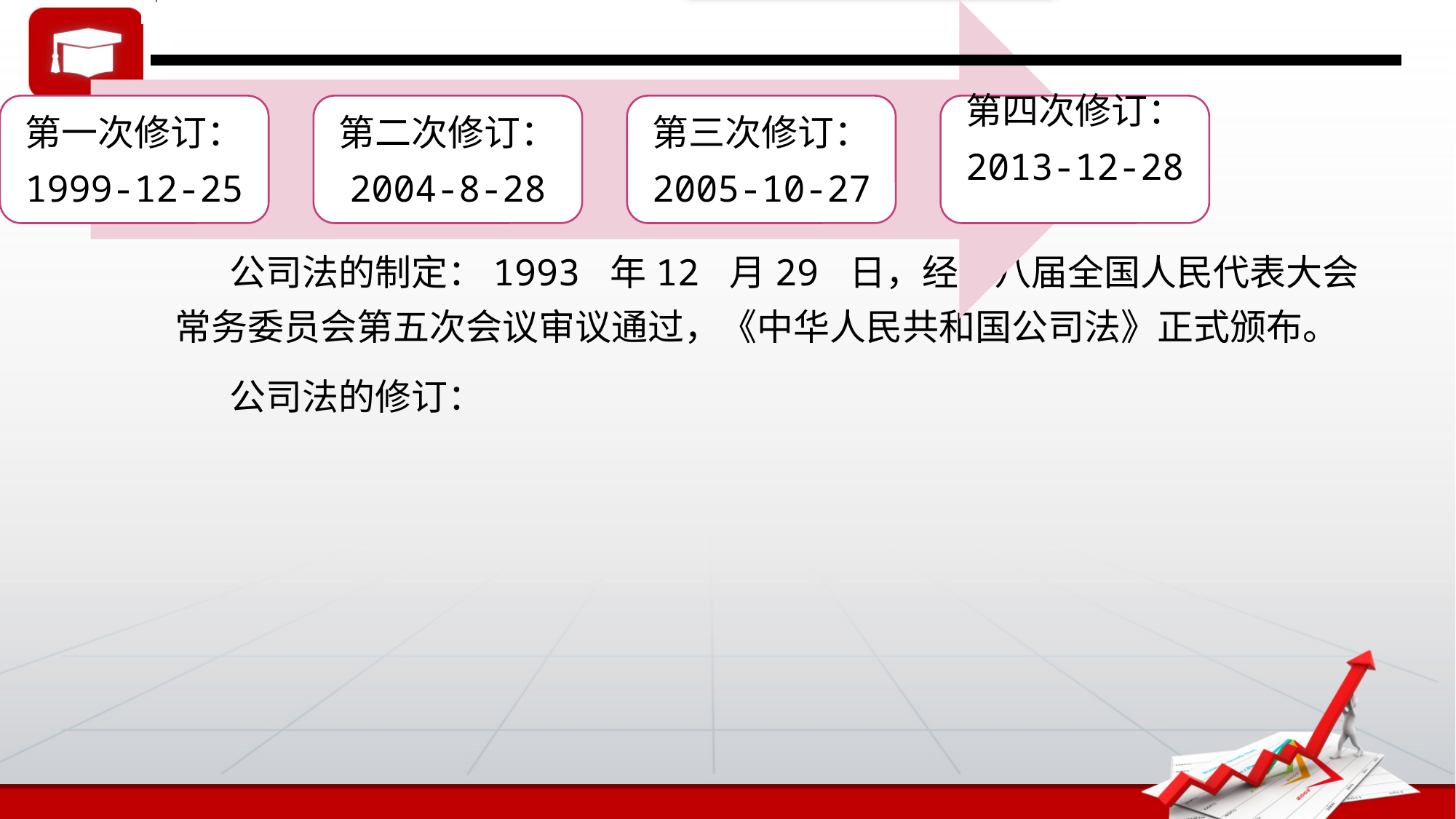

二、《公司法的》制定与修订
公司法的制定：1993 年12 月29 日，经第八届全国人民代表大会常务委员会第五次会议审议通过，《中华人民共和国公司法》正式颁布。
公司法的修订：

第一次修订：
1999-12-25
第二次修订：
2004-8-28
第三次修订：
2005-10-27
第四次修订：
2013-12-28